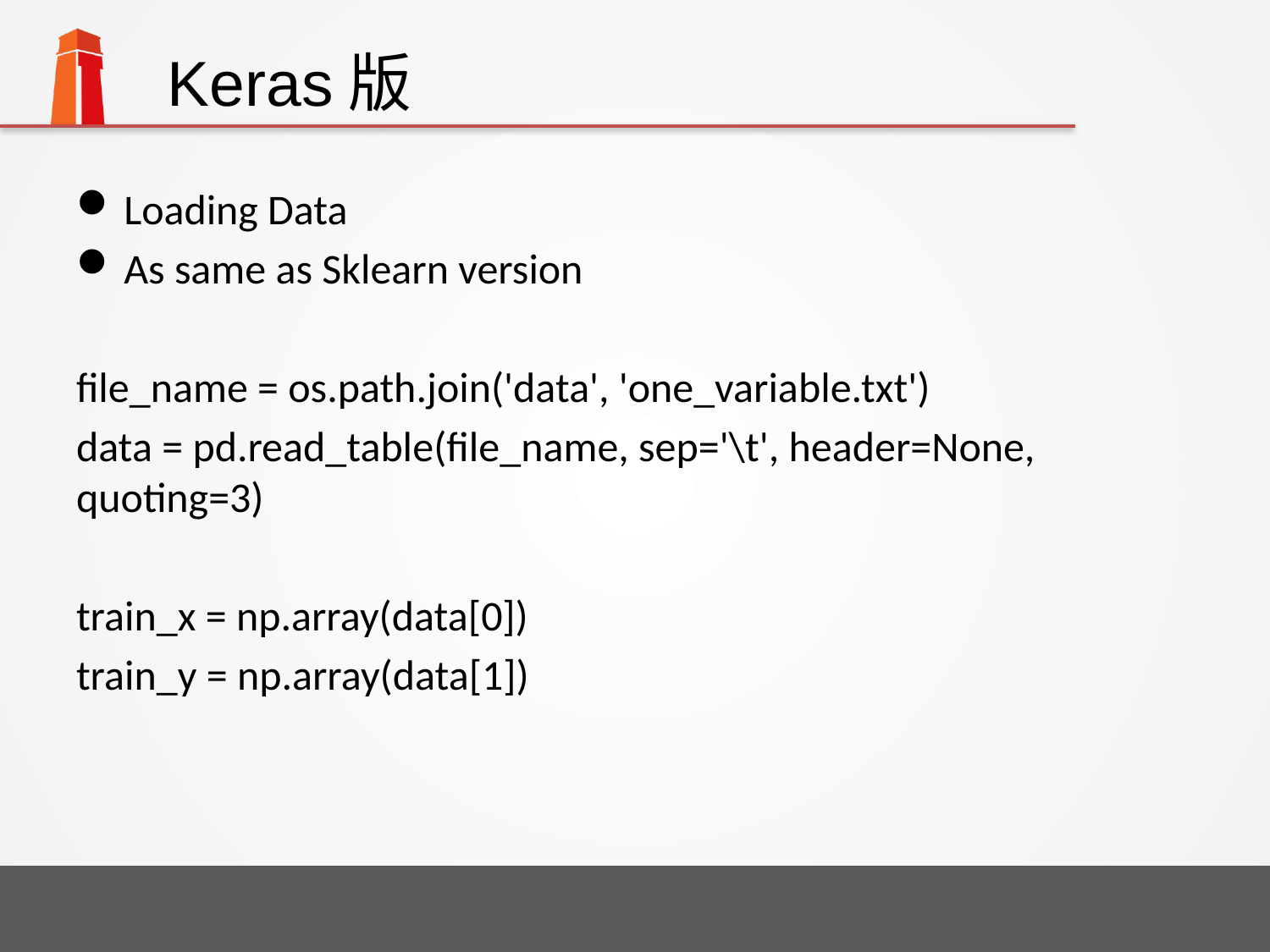

# Keras版
Loading Data
As same as Sklearn version

file_name = os.path.join('data', 'one_variable.txt')
data = pd.read_table(file_name, sep='\t', header=None, quoting=3)

train_x = np.array(data[0])
train_y = np.array(data[1])